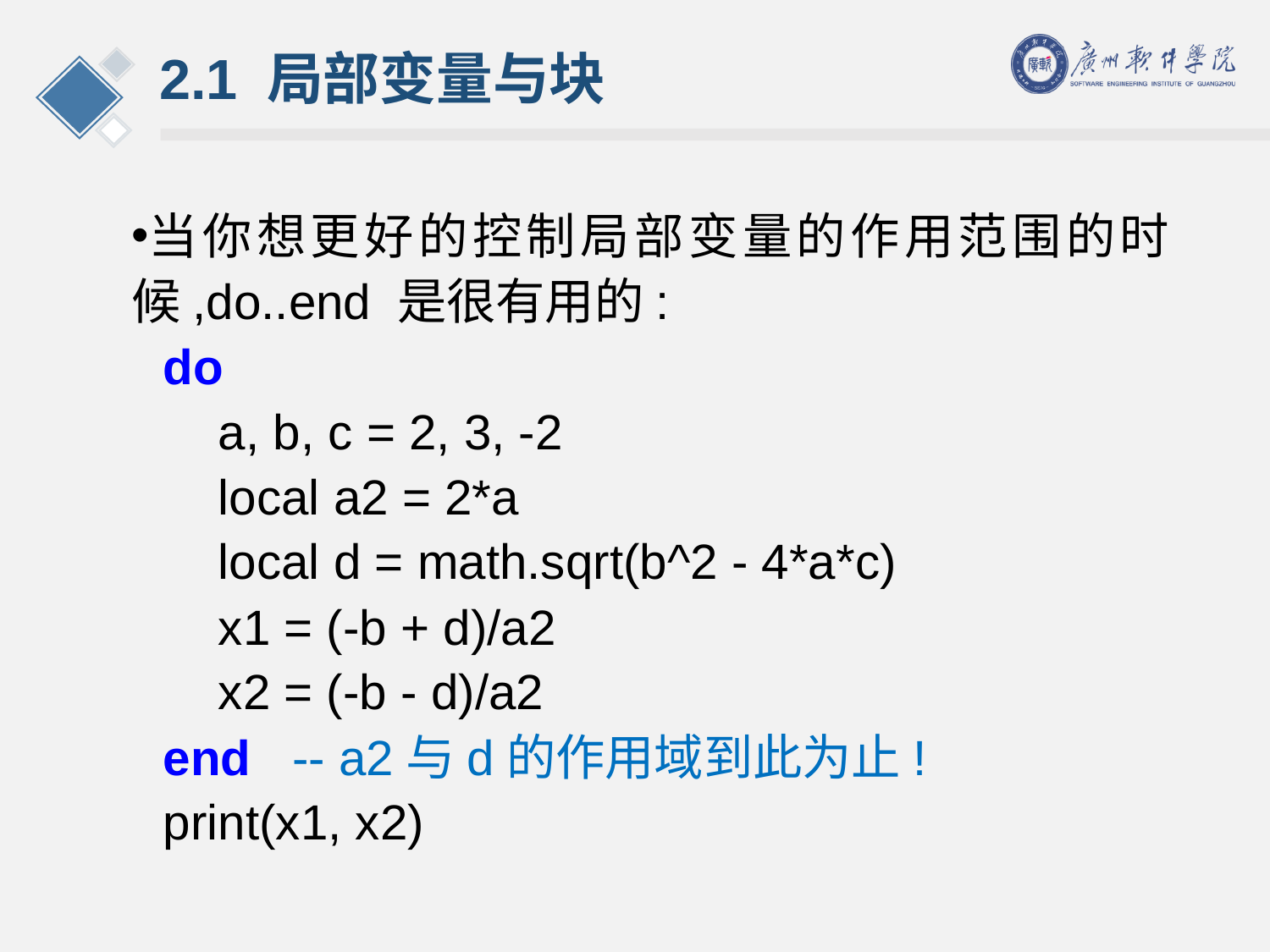

# 2.1 局部变量与块
当你想更好的控制局部变量的作用范围的时候,do..end 是很有用的:
do
    a, b, c = 2, 3, -2
    local a2 = 2*a
    local d = math.sqrt(b^2 - 4*a*c)
    x1 = (-b + d)/a2
    x2 = (-b - d)/a2
end   -- a2与d的作用域到此为止!
print(x1, x2)